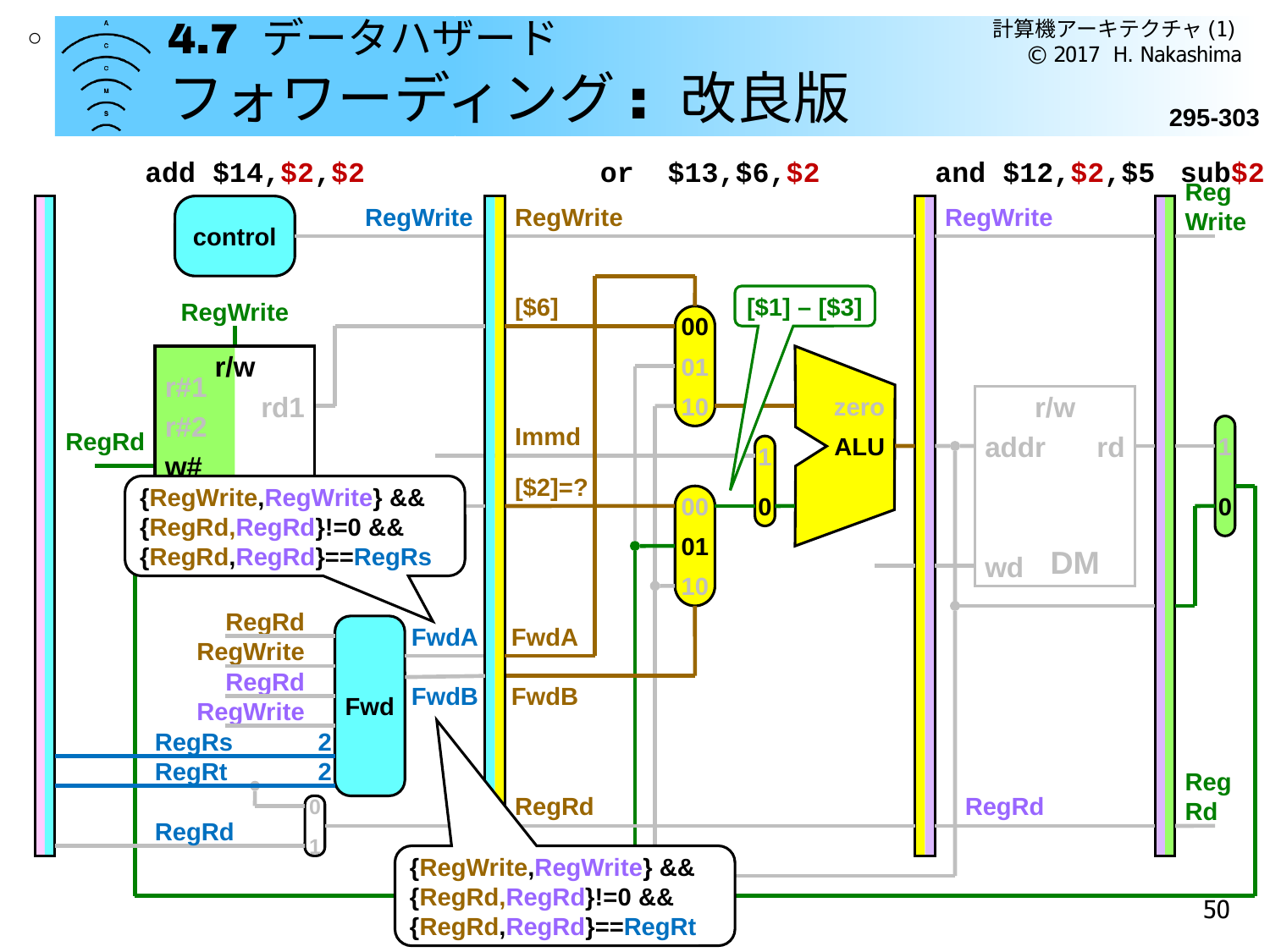

計算機アーキテクチャ(1)  © 2017  H. Nakashima
○
# 4.7 データハザード フォワーディング: 改良版
295-303
add $14,$2,$2
or  $13,$6,$2
and $12,$2,$5
sub$2
Reg
Write

control

RegWrite
RegWrite
RegWrite
[$1] – [$3]
RegWrite
[$6]

00
01
10

r/w
r#1
rd1
r#2
w#
rd2
wd
Reg

zero
ALU

r/w
addr
rd
wd
DM

1
0
RegRd
Immd

1
0

{RegWrite,RegWrite} &&
{RegRd,RegRd}!=0 &&
{RegRd,RegRd}==RegRs
[$2]=?

00
01
10

RegRd
Fwd
FwdA
FwdA
RegWrite
RegRd
FwdB
FwdB
RegWrite
RegRs
2
RegRt
2

Reg
Rd

0
1
RegRd
RegRd
RegRd
{RegWrite,RegWrite} &&
{RegRd,RegRd}!=0 &&
{RegRd,RegRd}==RegRt
50